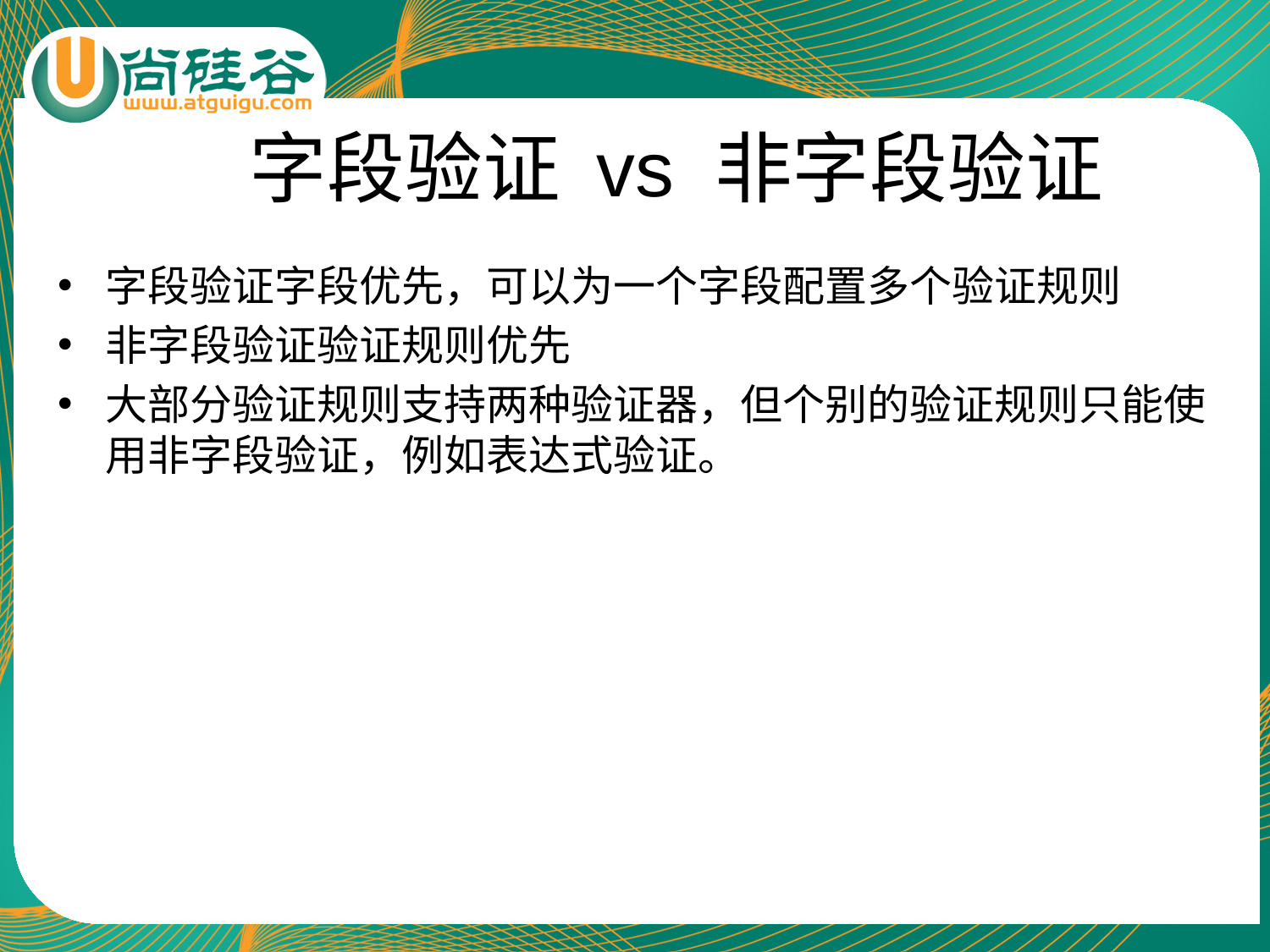

# 字段验证 vs 非字段验证
字段验证字段优先，可以为一个字段配置多个验证规则
非字段验证验证规则优先
大部分验证规则支持两种验证器，但个别的验证规则只能使用非字段验证，例如表达式验证。